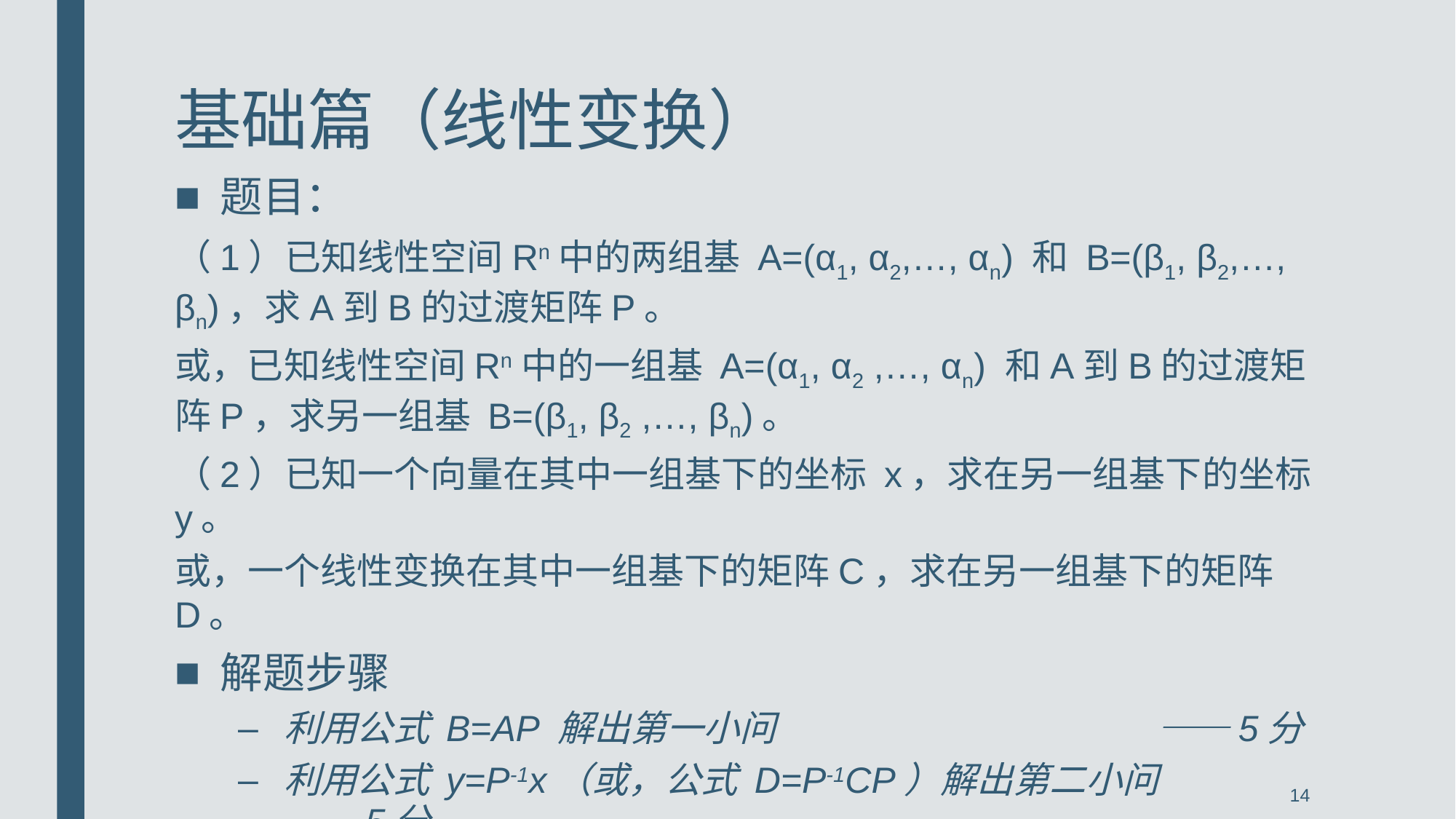

# 基础篇（线性变换）
题目：
（1）已知线性空间Rn中的两组基 A=(α1, α2,…, αn) 和 B=(β1, β2,…, βn)，求A到B的过渡矩阵P。
或，已知线性空间Rn中的一组基 A=(α1, α2 ,…, αn) 和A到B的过渡矩阵P，求另一组基 B=(β1, β2 ,…, βn)。
（2）已知一个向量在其中一组基下的坐标 x，求在另一组基下的坐标 y。
或，一个线性变换在其中一组基下的矩阵C，求在另一组基下的矩阵D。
解题步骤
利用公式 B=AP 解出第一小问				——5分
利用公式 y=P-1x（或，公式 D=P-1CP）解出第二小问	——5分
基是n维线性空间中的极大线性无关子组，过渡矩阵必为满秩矩阵。注意过渡矩阵是由哪个基到哪个基的。
14